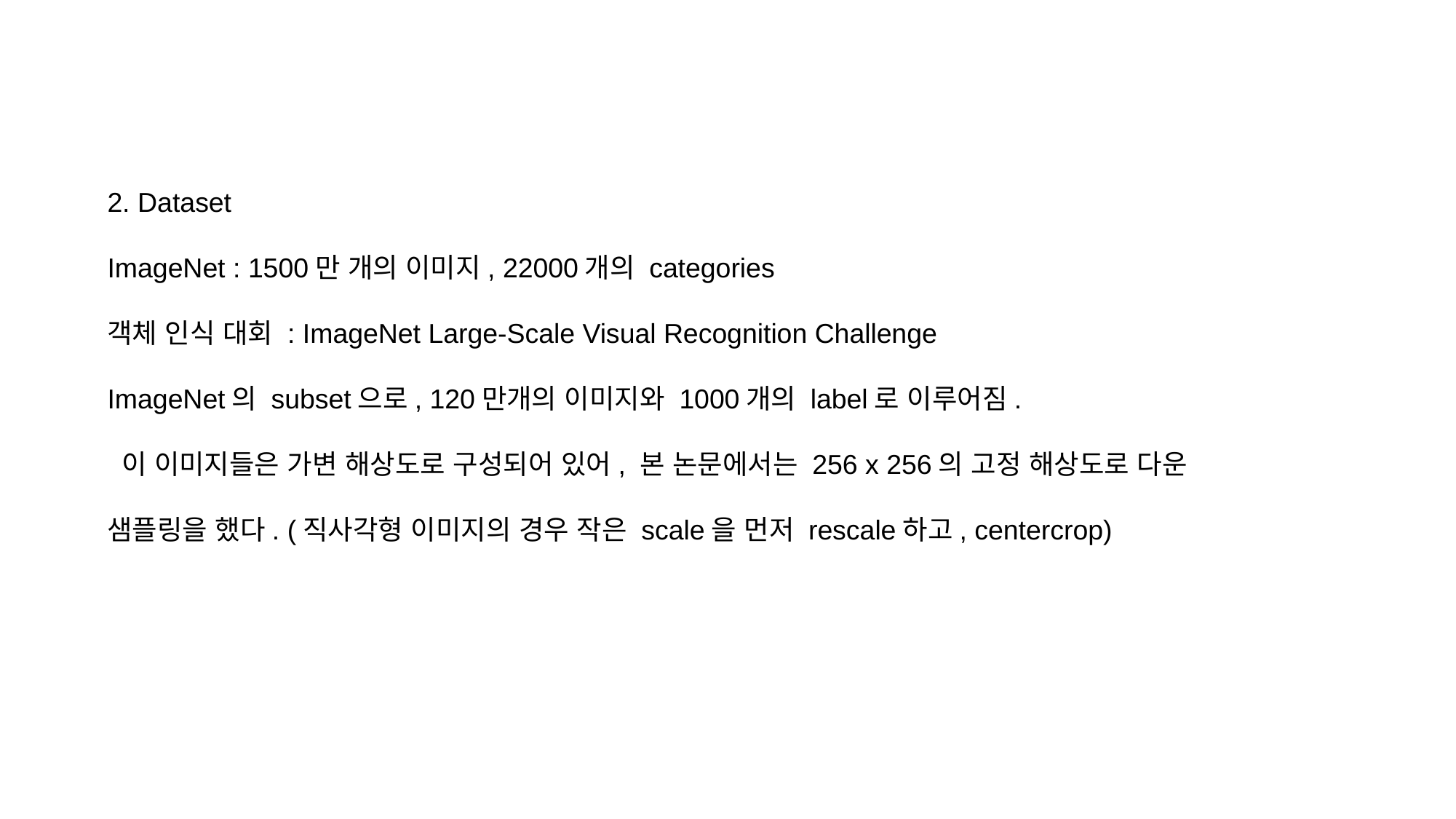

2. Dataset

ImageNet : 1500만 개의 이미지, 22000개의 categories

객체 인식 대회 : ImageNet Large-Scale Visual Recognition Challenge

ImageNet의 subset으로, 120만개의 이미지와 1000개의 label로 이루어짐.

 이 이미지들은 가변 해상도로 구성되어 있어, 본 논문에서는 256 x 256의 고정 해상도로 다운

샘플링을 했다. (직사각형 이미지의 경우 작은 scale을 먼저 rescale하고, centercrop)